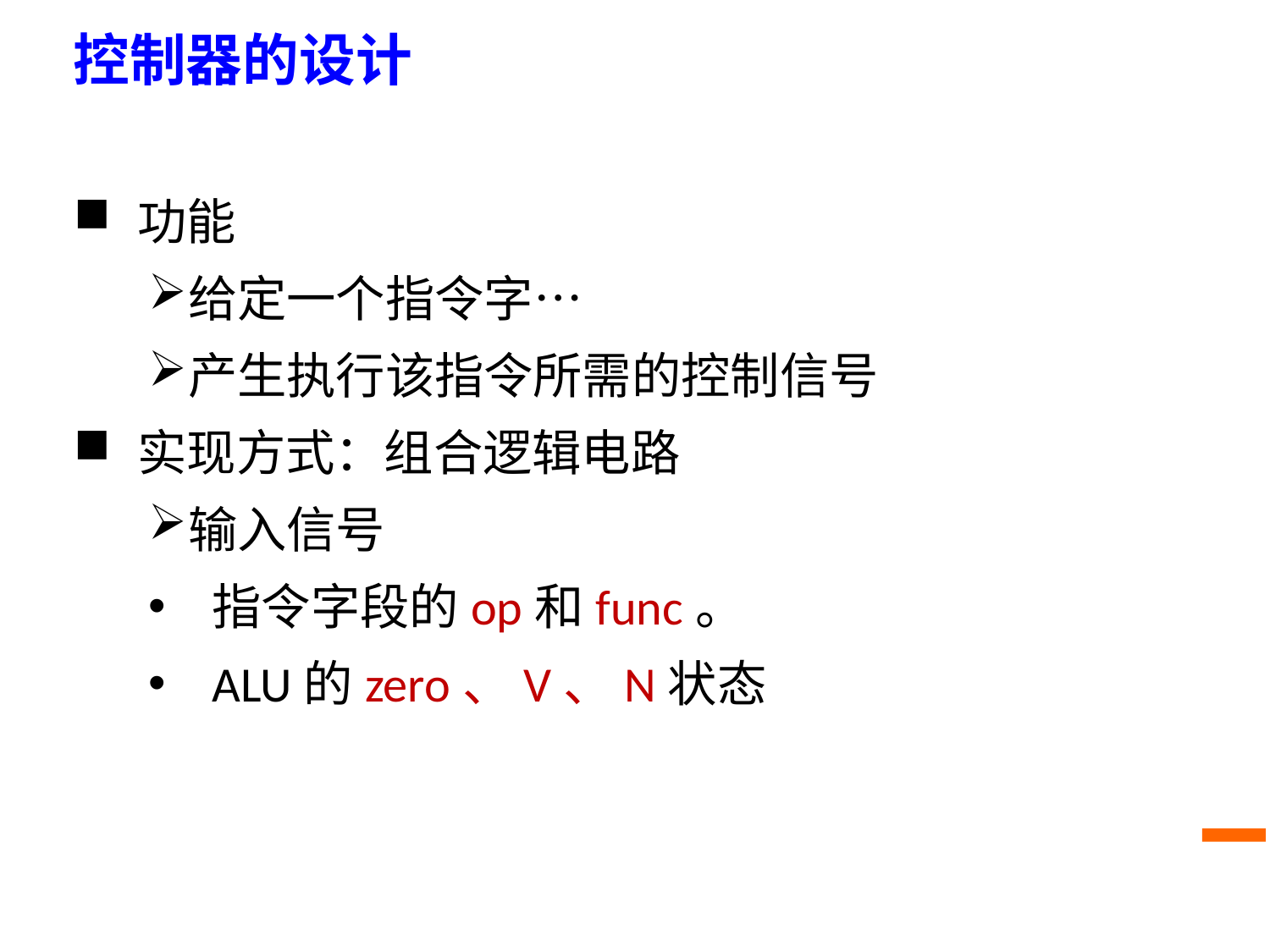

控制器的设计
功能
给定一个指令字…
产生执行该指令所需的控制信号
实现方式：组合逻辑电路
输入信号
指令字段的op和func。
ALU的zero、V、N状态